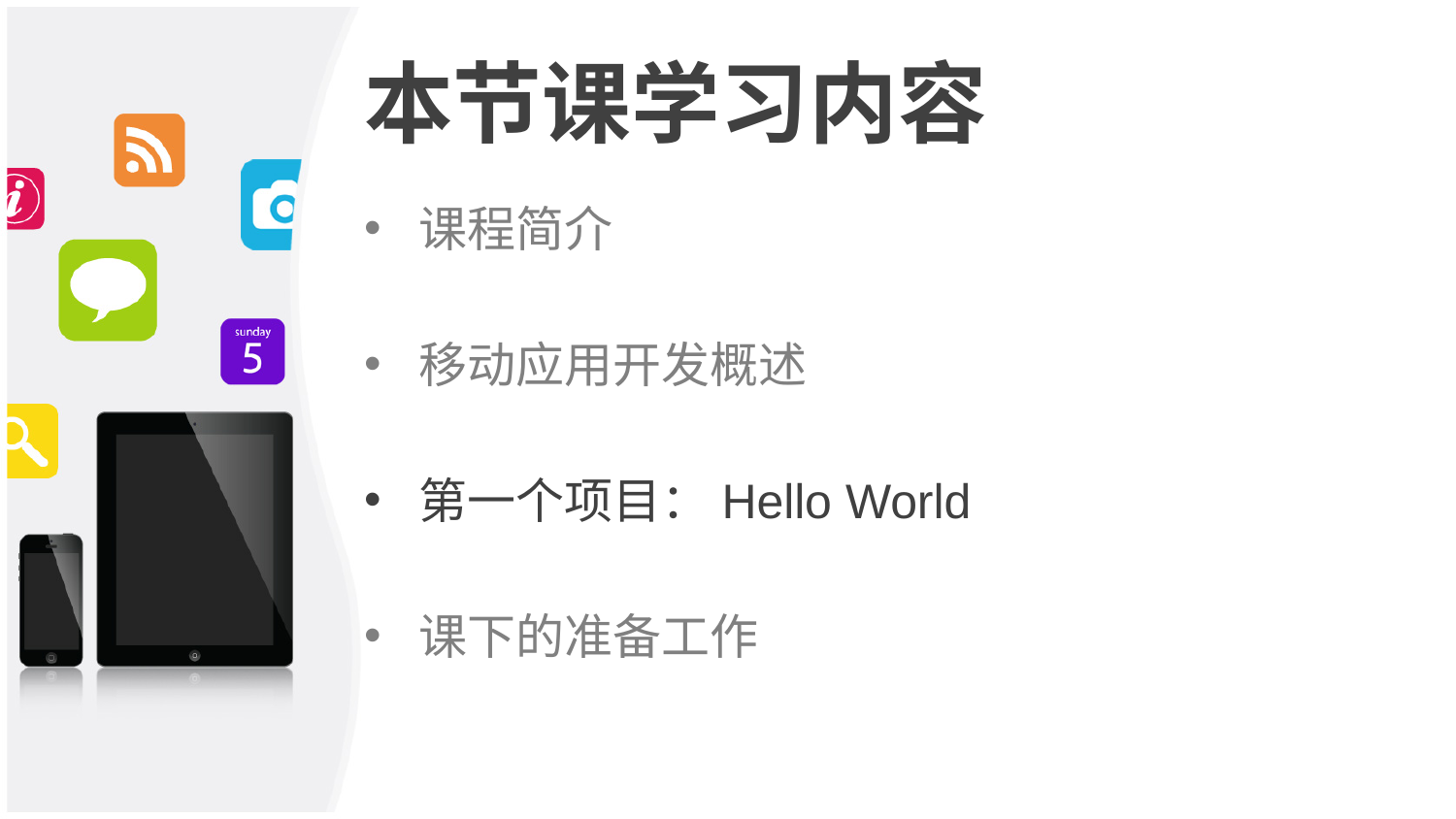

# 本节课学习内容
课程简介

移动应用开发概述

第一个项目：Hello World

课下的准备工作